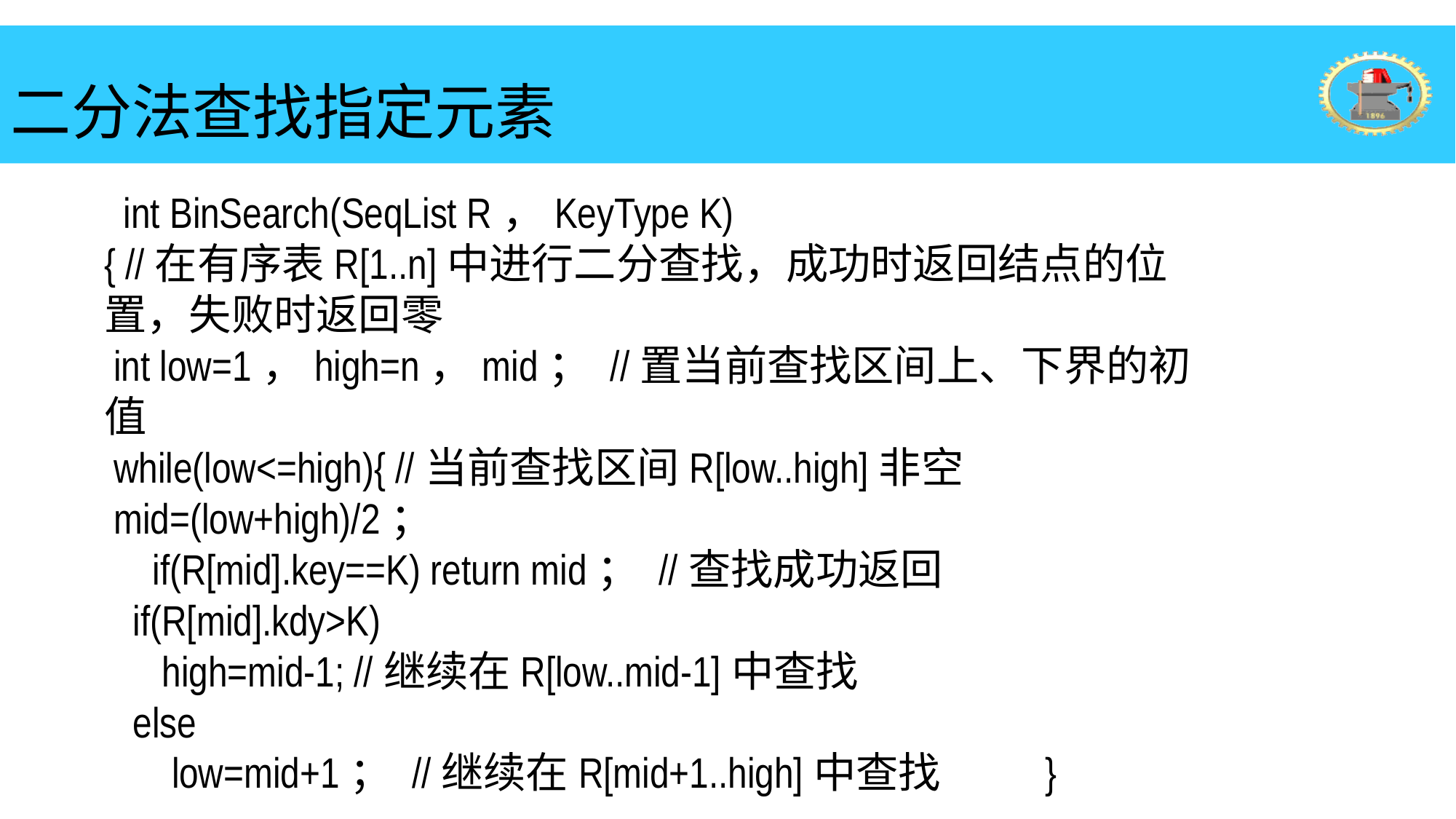

二分法查找指定元素
  int BinSearch(SeqList R，KeyType K)
{ //在有序表R[1..n]中进行二分查找，成功时返回结点的位置，失败时返回零
 int low=1，high=n，mid； //置当前查找区间上、下界的初值
 while(low<=high){ //当前查找区间R[low..high]非空
 mid=(low+high)/2；
     if(R[mid].key==K) return mid； //查找成功返回
   if(R[mid].kdy>K)
      high=mid-1; //继续在R[low..mid-1]中查找
   else
       low=mid+1； //继续在R[mid+1..high]中查找          }